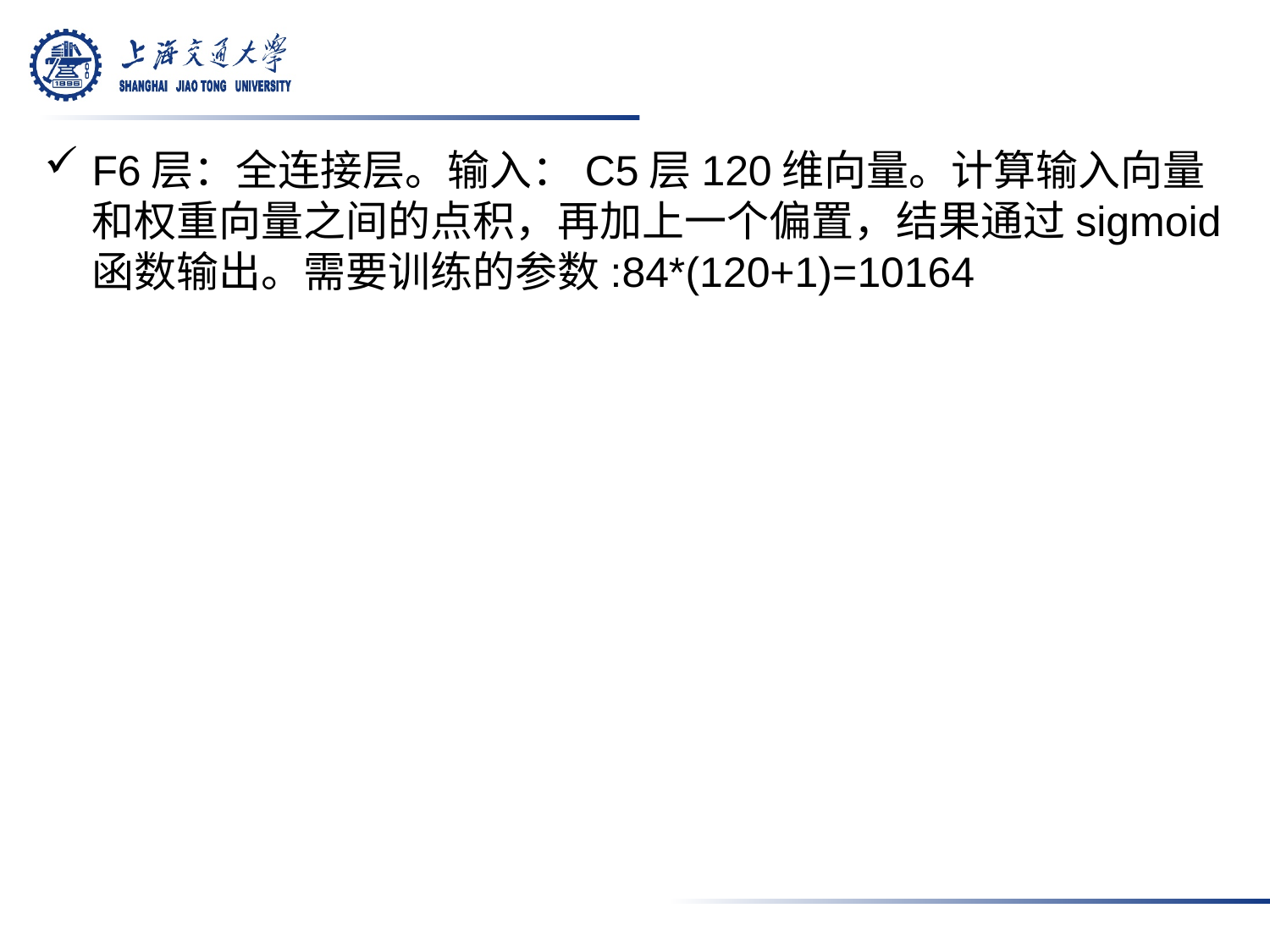

F6层：全连接层。输入：C5层120维向量。计算输入向量和权重向量之间的点积，再加上一个偏置，结果通过sigmoid函数输出。需要训练的参数:84*(120+1)=10164